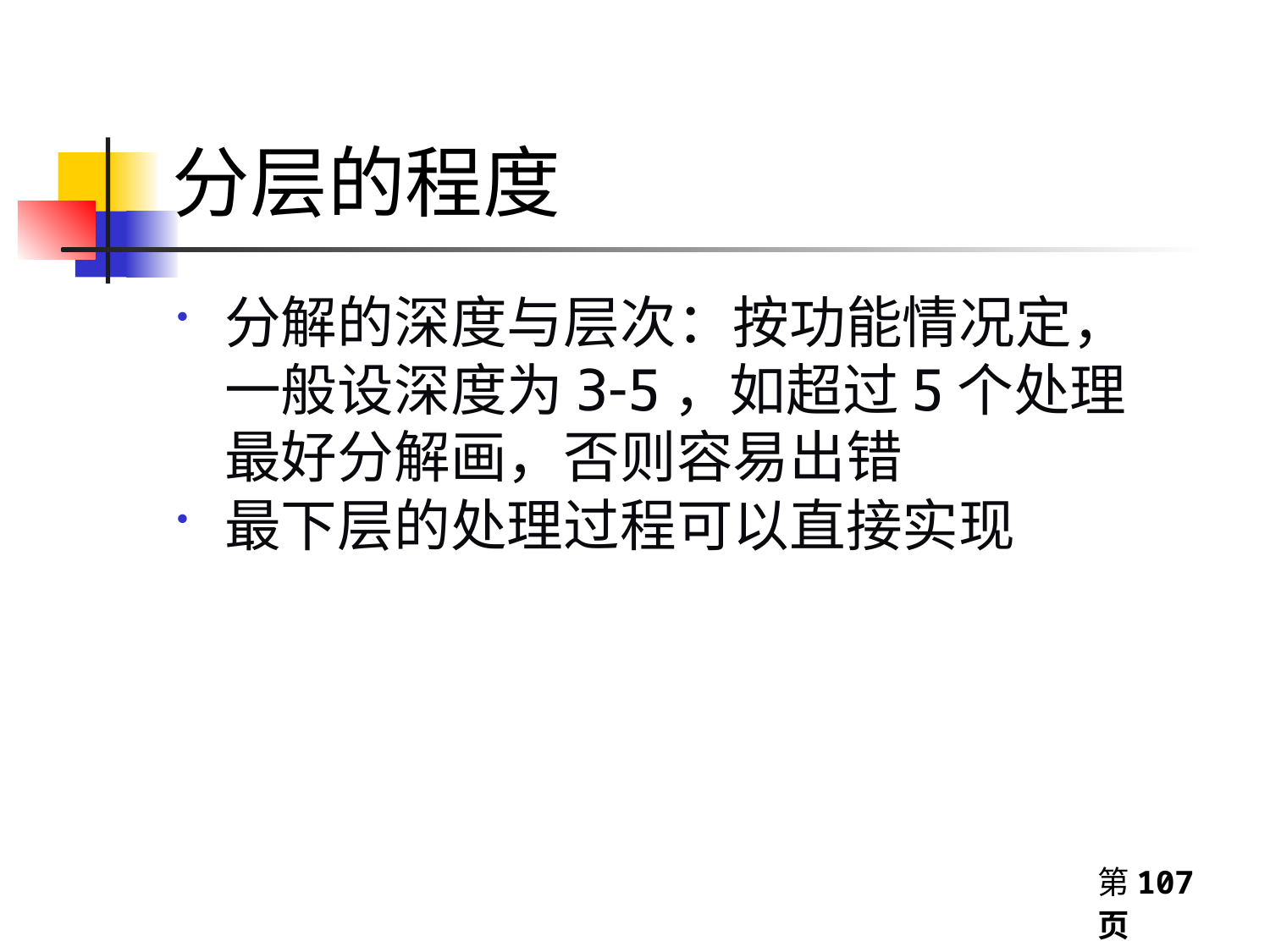

# 分层的程度
分解的深度与层次：按功能情况定，一般设深度为3-5，如超过5个处理最好分解画，否则容易出错
最下层的处理过程可以直接实现